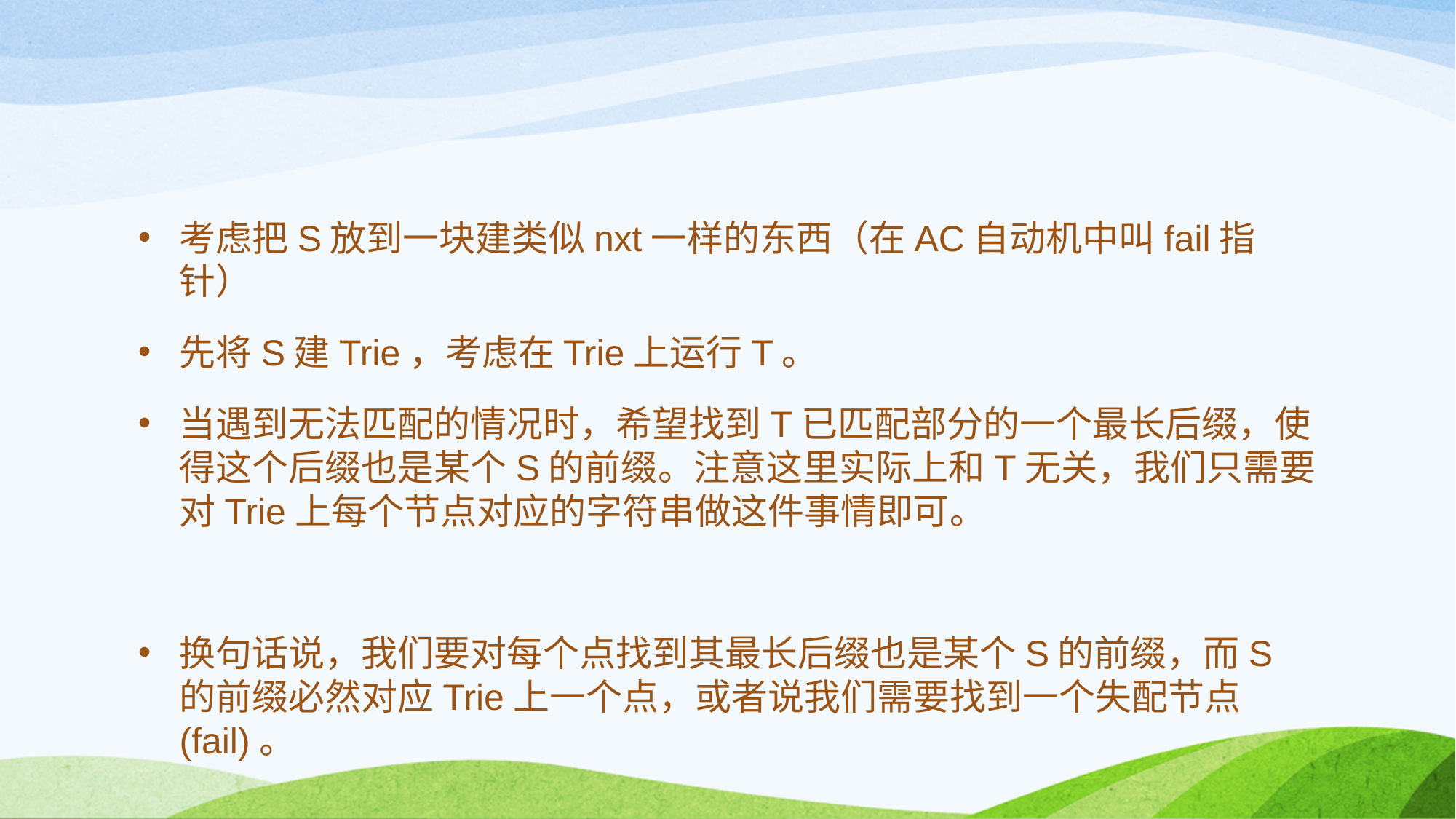

#
考虑把S放到一块建类似nxt一样的东西（在AC自动机中叫fail指针）
先将S建Trie，考虑在Trie上运行T。
当遇到无法匹配的情况时，希望找到T已匹配部分的一个最长后缀，使得这个后缀也是某个S的前缀。注意这里实际上和T无关，我们只需要对Trie上每个节点对应的字符串做这件事情即可。

换句话说，我们要对每个点找到其最长后缀也是某个S的前缀，而S的前缀必然对应Trie上一个点，或者说我们需要找到一个失配节点(fail)。